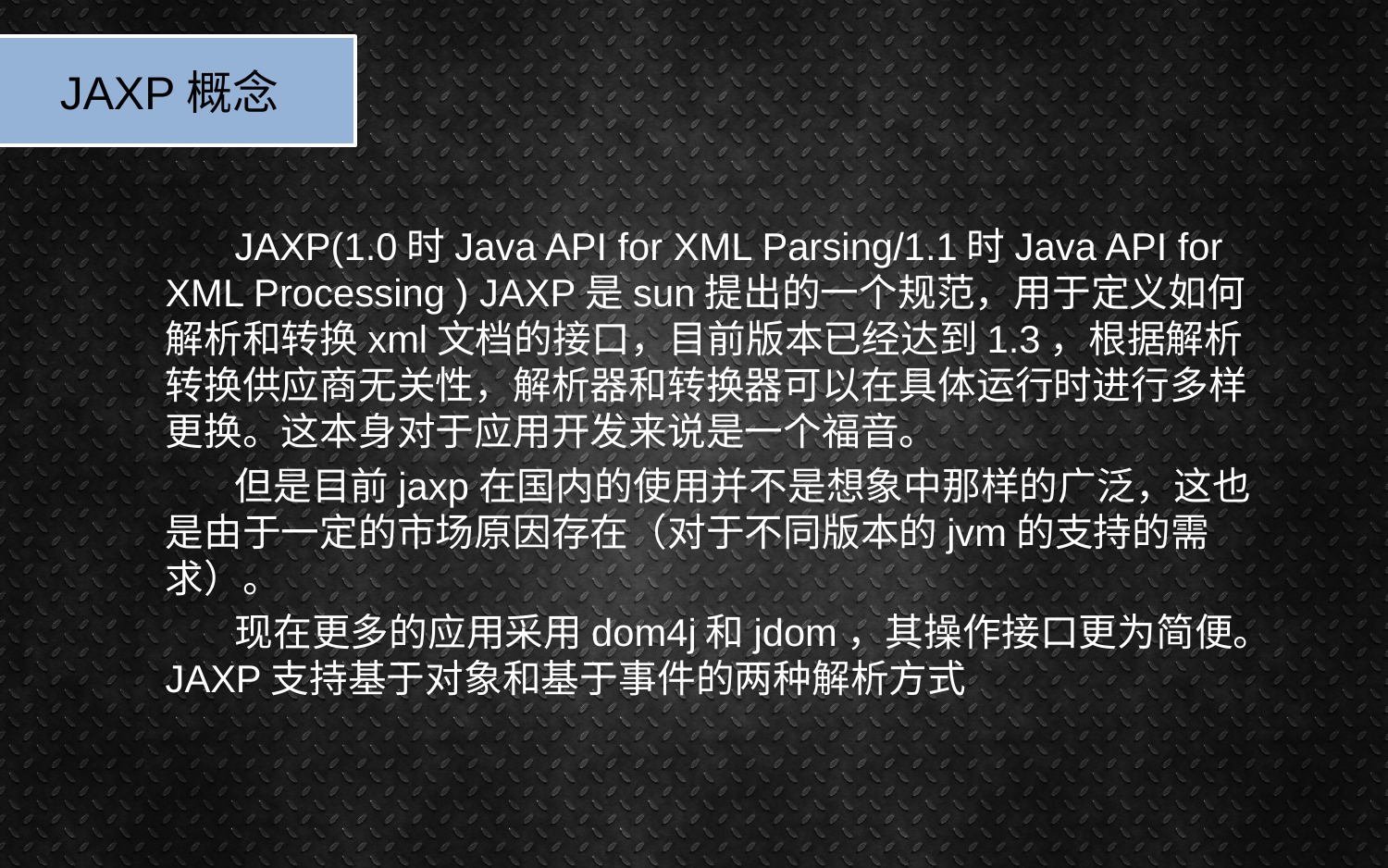

JAXP概念
JAXP(1.0时Java API for XML Parsing/1.1时Java API for XML Processing ) JAXP是sun提出的一个规范，用于定义如何解析和转换xml文档的接口，目前版本已经达到1.3，根据解析转换供应商无关性，解析器和转换器可以在具体运行时进行多样更换。这本身对于应用开发来说是一个福音。
但是目前jaxp在国内的使用并不是想象中那样的广泛，这也是由于一定的市场原因存在（对于不同版本的jvm的支持的需求）。
现在更多的应用采用dom4j和jdom，其操作接口更为简便。JAXP支持基于对象和基于事件的两种解析方式